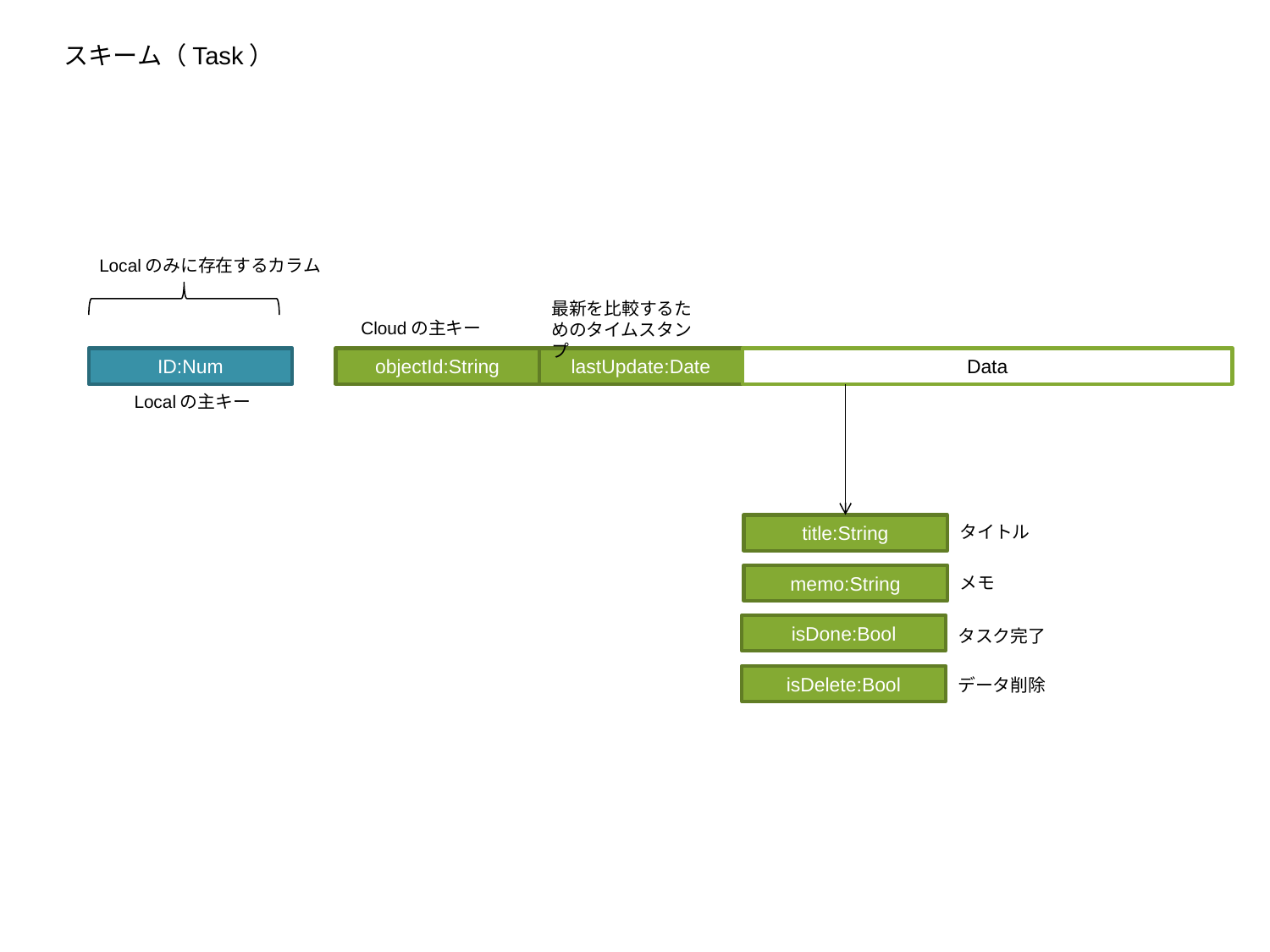

スキーム（Task）

Localのみに存在するカラム
最新を比較するためのタイムスタンプ
Cloudの主キー
ID:Num
objectId:String
lastUpdate:Date
Data
Localの主キー
title:String
タイトル
memo:String
メモ
isDone:Bool
タスク完了
isDelete:Bool
データ削除